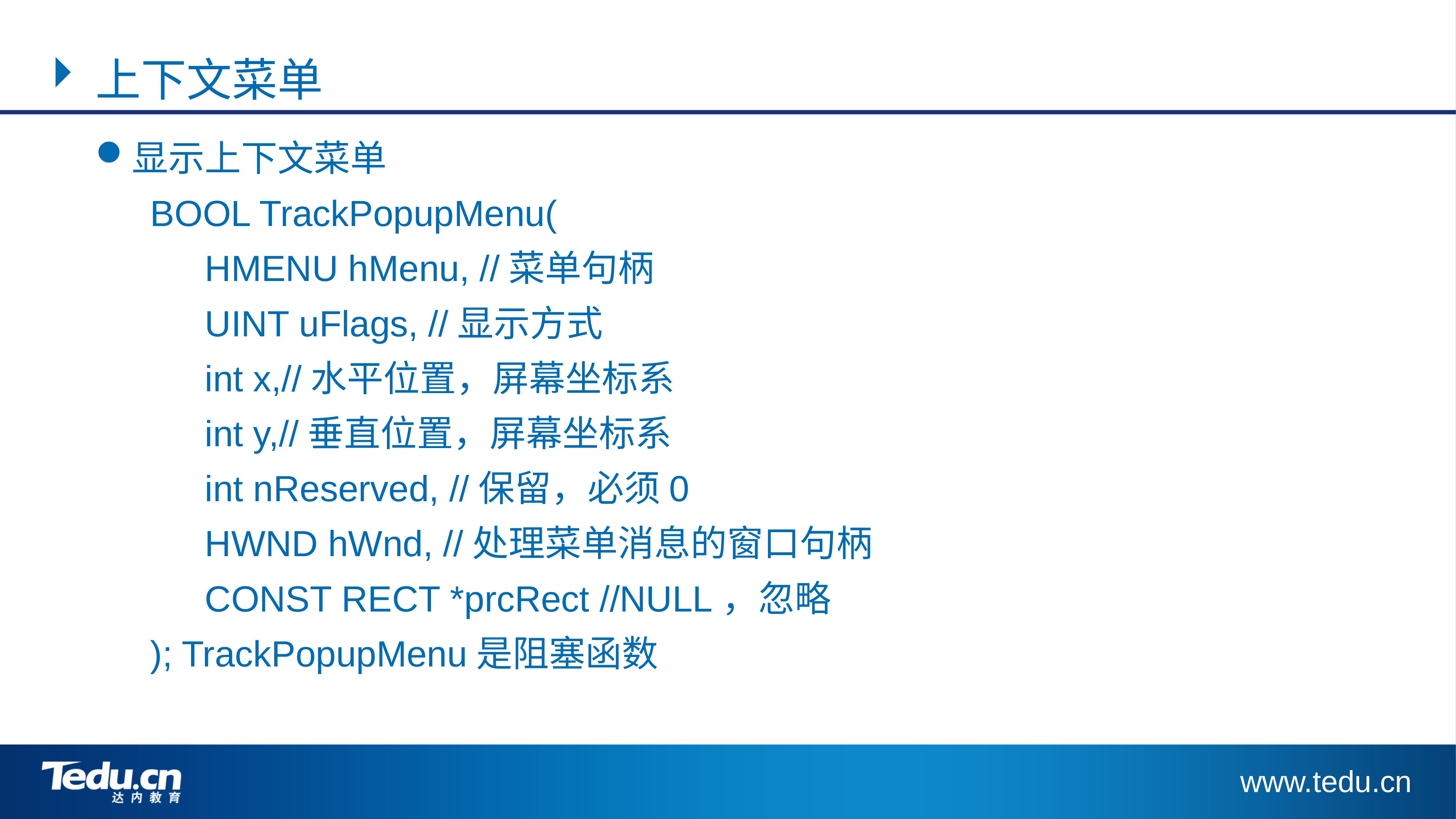

上下文菜单
显示上下文菜单
	BOOL TrackPopupMenu(
		HMENU hMenu, //菜单句柄
		UINT uFlags, //显示方式
		int x,//水平位置，屏幕坐标系
		int y,//垂直位置，屏幕坐标系
		int nReserved, //保留，必须0
		HWND hWnd, //处理菜单消息的窗口句柄
		CONST RECT *prcRect //NULL，忽略
	); TrackPopupMenu是阻塞函数